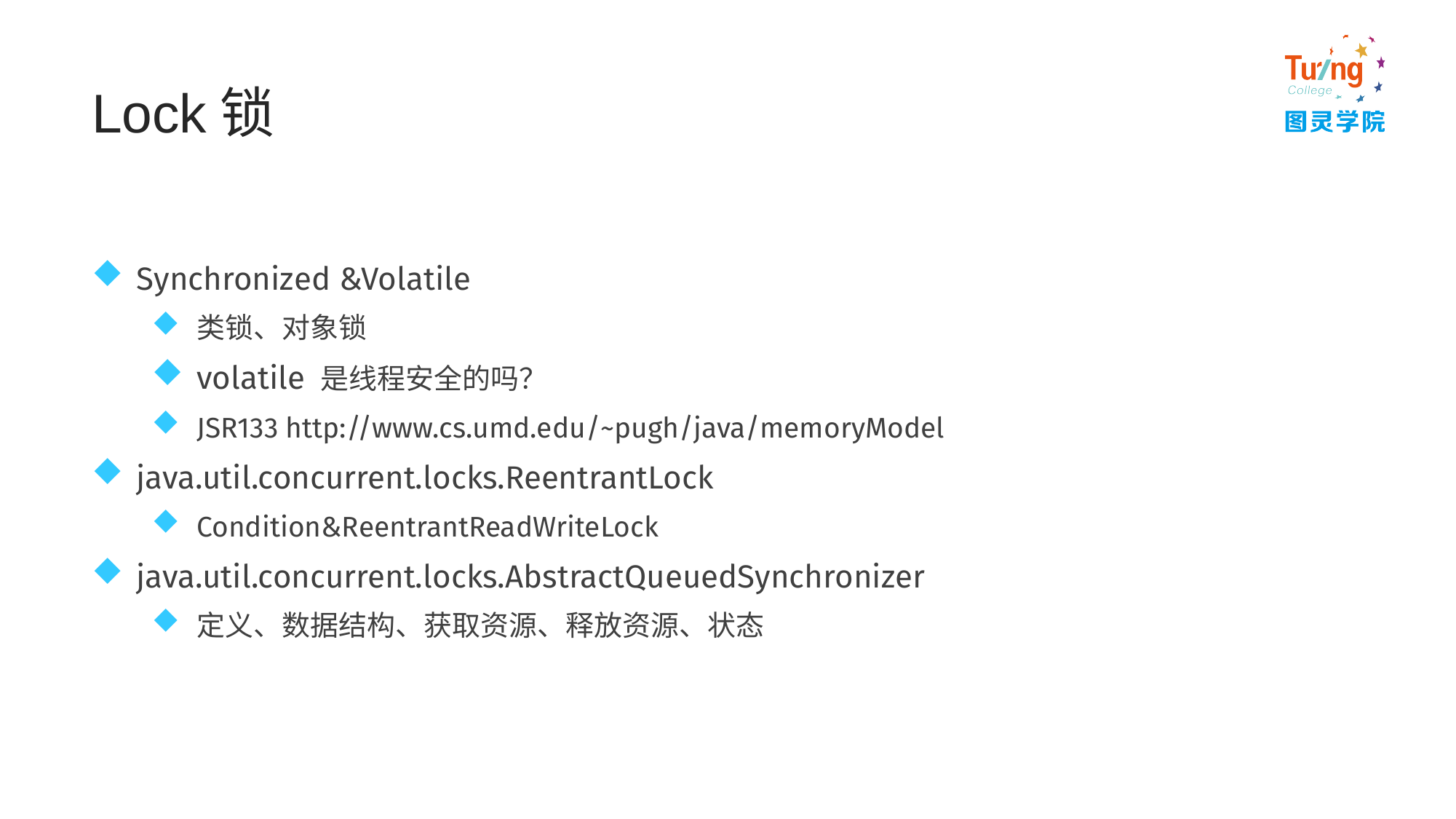

# Lock锁

Synchronized &Volatile
类锁、对象锁
volatile 是线程安全的吗？
JSR133 http://www.cs.umd.edu/~pugh/java/memoryModel
java.util.concurrent.locks.ReentrantLock
Condition&ReentrantReadWriteLock
java.util.concurrent.locks.AbstractQueuedSynchronizer
定义、数据结构、获取资源、释放资源、状态